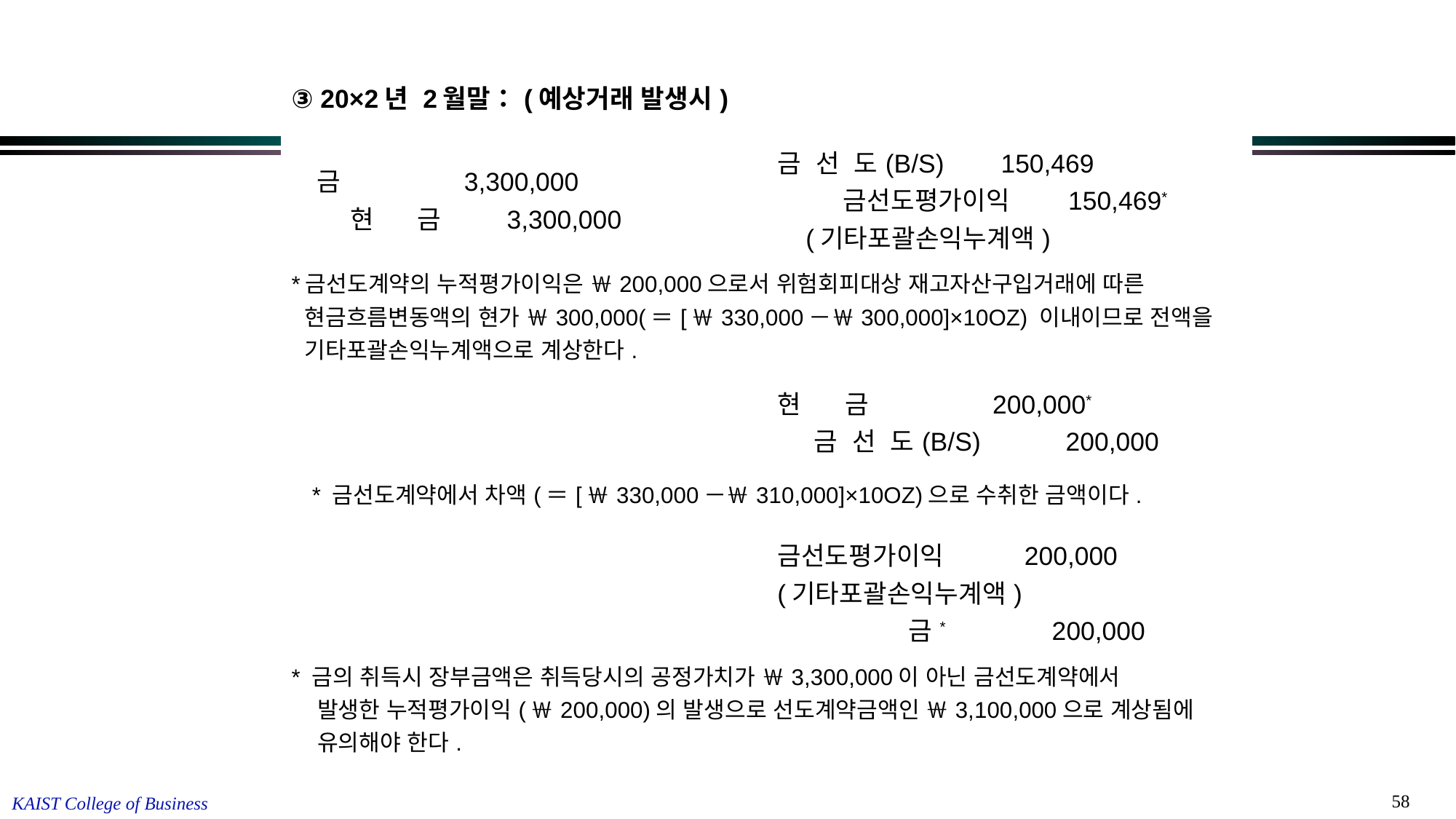

| ③ 20×2년 2월말：(예상거래 발생시) |  |
| --- | --- |
| 금                3,300,000        현      금        3,300,000 | 금  선  도(B/S)        150,469 금선도평가이익  150,469\* (기타포괄손익누계액) |
| \*금선도계약의 누적평가이익은 ￦200,000으로서 위험회피대상 재고자산구입거래에 따른 현금흐름변동액의 현가 ￦300,000(＝[￦330,000－￦300,000]×10OZ) 이내이므로 전액을 기타포괄손익누계액으로 계상한다. |  |
|  | 현      금             200,000\*     금  선  도(B/S)        200,000 |
| \* 금선도계약에서 차액(＝[￦330,000－￦310,000]×10OZ)으로 수취한 금액이다. |  |
|  | 금선도평가이익  200,000 (기타포괄손익누계액)      금\*               200,000 |
| \* 금의 취득시 장부금액은 취득당시의 공정가치가 ￦3,300,000이 아닌 금선도계약에서 발생한 누적평가이익(￦200,000)의 발생으로 선도계약금액인 ￦3,100,000으로 계상됨에 유의해야 한다. |  |